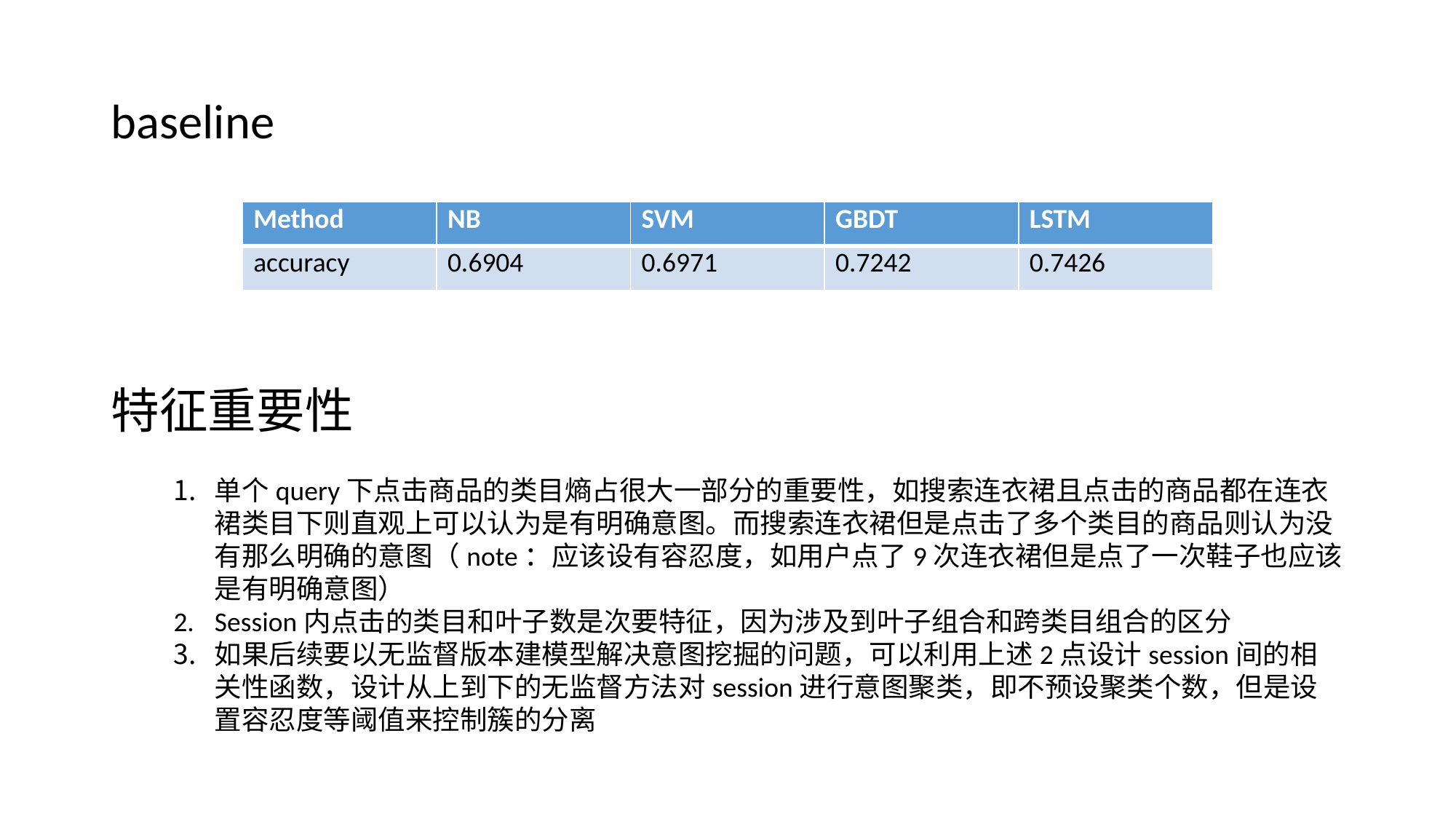

# baseline
| Method | NB | SVM | GBDT | LSTM |
| --- | --- | --- | --- | --- |
| accuracy | 0.6904 | 0.6971 | 0.7242 | 0.7426 |
特征重要性
单个query下点击商品的类目熵占很大一部分的重要性，如搜索连衣裙且点击的商品都在连衣裙类目下则直观上可以认为是有明确意图。而搜索连衣裙但是点击了多个类目的商品则认为没有那么明确的意图（note：应该设有容忍度，如用户点了9次连衣裙但是点了一次鞋子也应该是有明确意图）
Session内点击的类目和叶子数是次要特征，因为涉及到叶子组合和跨类目组合的区分
如果后续要以无监督版本建模型解决意图挖掘的问题，可以利用上述2点设计session间的相关性函数，设计从上到下的无监督方法对session进行意图聚类，即不预设聚类个数，但是设置容忍度等阈值来控制簇的分离